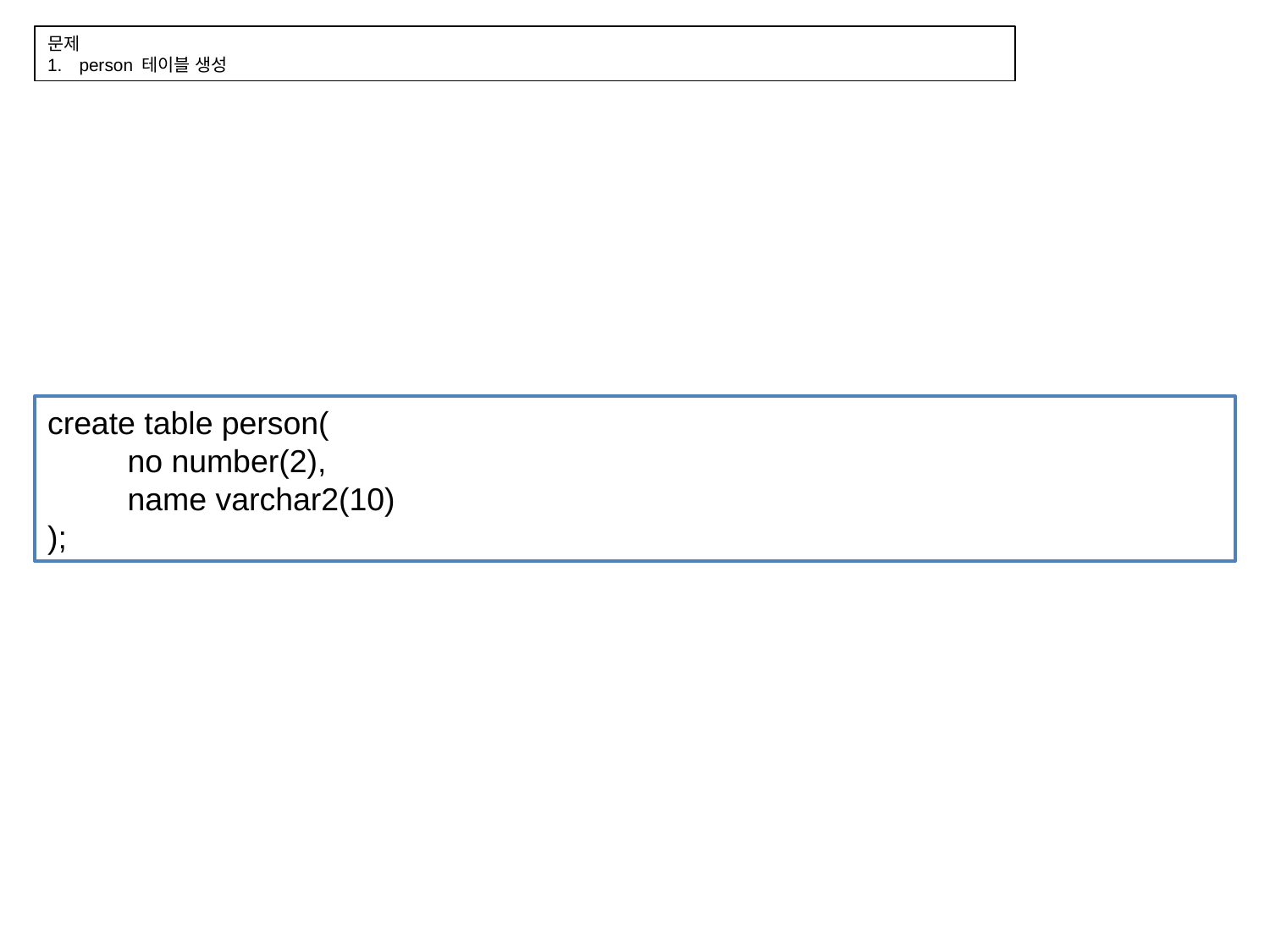

문제
person 테이블 생성
create table person(
         no number(2),
         name varchar2(10)
);